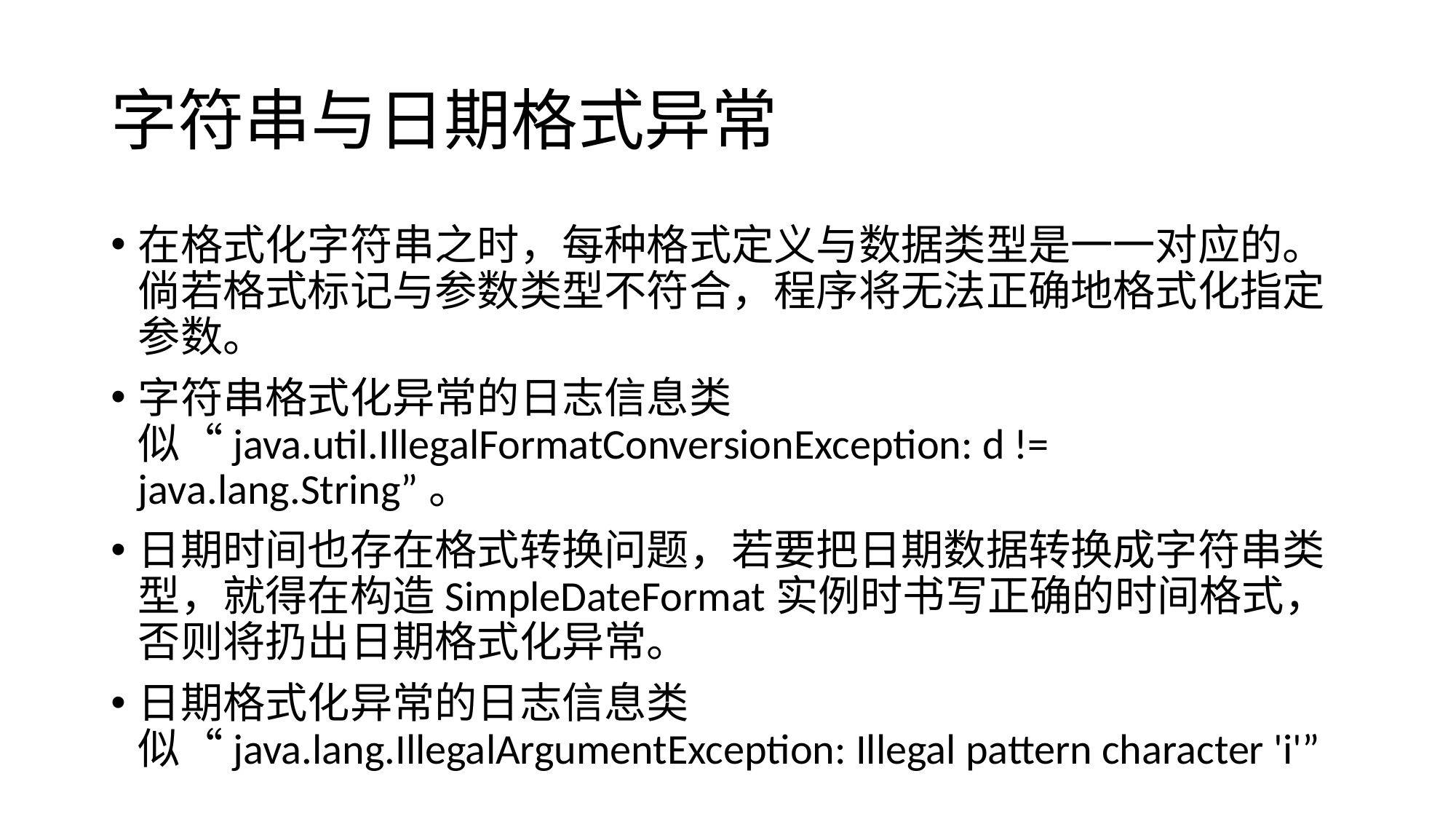

# 字符串与日期格式异常
在格式化字符串之时，每种格式定义与数据类型是一一对应的。倘若格式标记与参数类型不符合，程序将无法正确地格式化指定参数。
字符串格式化异常的日志信息类似“java.util.IllegalFormatConversionException: d != java.lang.String”。
日期时间也存在格式转换问题，若要把日期数据转换成字符串类型，就得在构造SimpleDateFormat实例时书写正确的时间格式，否则将扔出日期格式化异常。
日期格式化异常的日志信息类似“java.lang.IllegalArgumentException: Illegal pattern character 'i'”